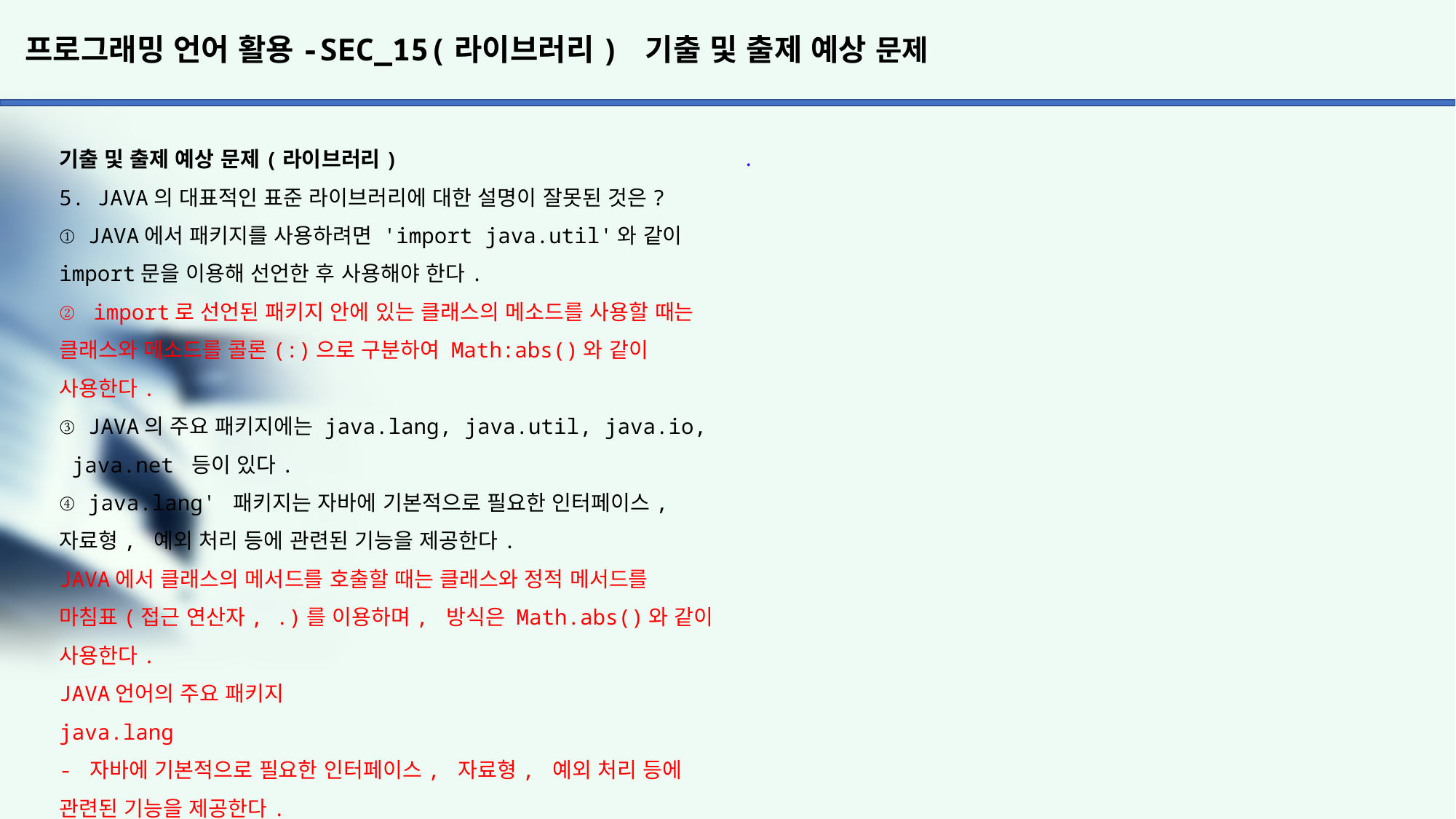

# 프로그래밍 언어 활용-SEC_15(라이브러리) 기출 및 출제 예상 문제
.
기출 및 출제 예상 문제(라이브러리)
5. JAVA의 대표적인 표준 라이브러리에 대한 설명이 잘못된 것은?
① JAVA에서 패키지를 사용하려면 'import java.util'와 같이 import문을 이용해 선언한 후 사용해야 한다.
② import로 선언된 패키지 안에 있는 클래스의 메소드를 사용할 때는 클래스와 메소드를 콜론(:)으로 구분하여 Math:abs()와 같이 사용한다.
③ JAVA의 주요 패키지에는 java.lang, java․util, java.io,  java.net 등이 있다.
④ java.lang' 패키지는 자바에 기본적으로 필요한 인터페이스,  자료형, 예외 처리 등에 관련된 기능을 제공한다.
JAVA에서 클래스의 메서드를 호출할 때는 클래스와 정적 메서드를
마침표(접근 연산자, .)를 이용하며, 방식은 Math.abs()와 같이
사용한다.
JAVA언어의 주요 패키지
java.lang
- 자바에 기본적으로 필요한 인터페이스, 자료형, 예외 처리 등에
관련된 기능을 제공한다.
- import문 없이도 사용할 수 있다.
- 주요 클래스 : String, System, Process, Runtime, Error 등
java.util
- 날짜 처리, 난수 발생, 복잡한 문자열 처리 등에 관련된 기능을 제공한다.
- 주요 클래스 : Date, Calendar, Random, StringTokenizer 등
java.io
- 파일 입,출력과 관련된 기능을 제공한다.
- 주요 클래스 : InputStream, OutputStream, Reader, Writer 등
java.net
- 네트워크와 관련된 기능을 제공한다.
- 주요 클래스 : Socket, URL, InetAddress 등
6. C언어에서 문자열 처리 함수의 서식과 그 기능의 연결로 틀린 것은?
① strlen(s) - s의 길이를 구한다.
② strcpy(s1,  s2) - s2를 s1으로 복사한다.
③ strcmp(s1, s2) - s1과 s2를 연결한다.
④ strrev(s) - s를 거꾸로 변환한다.
strlen() : 문자열의 길이를 구하는 함수
strcpy() : 문자열 복사 함수
strcmp() : 문자열 비교 함수
strrev() : 문자열 뒤집는 함수